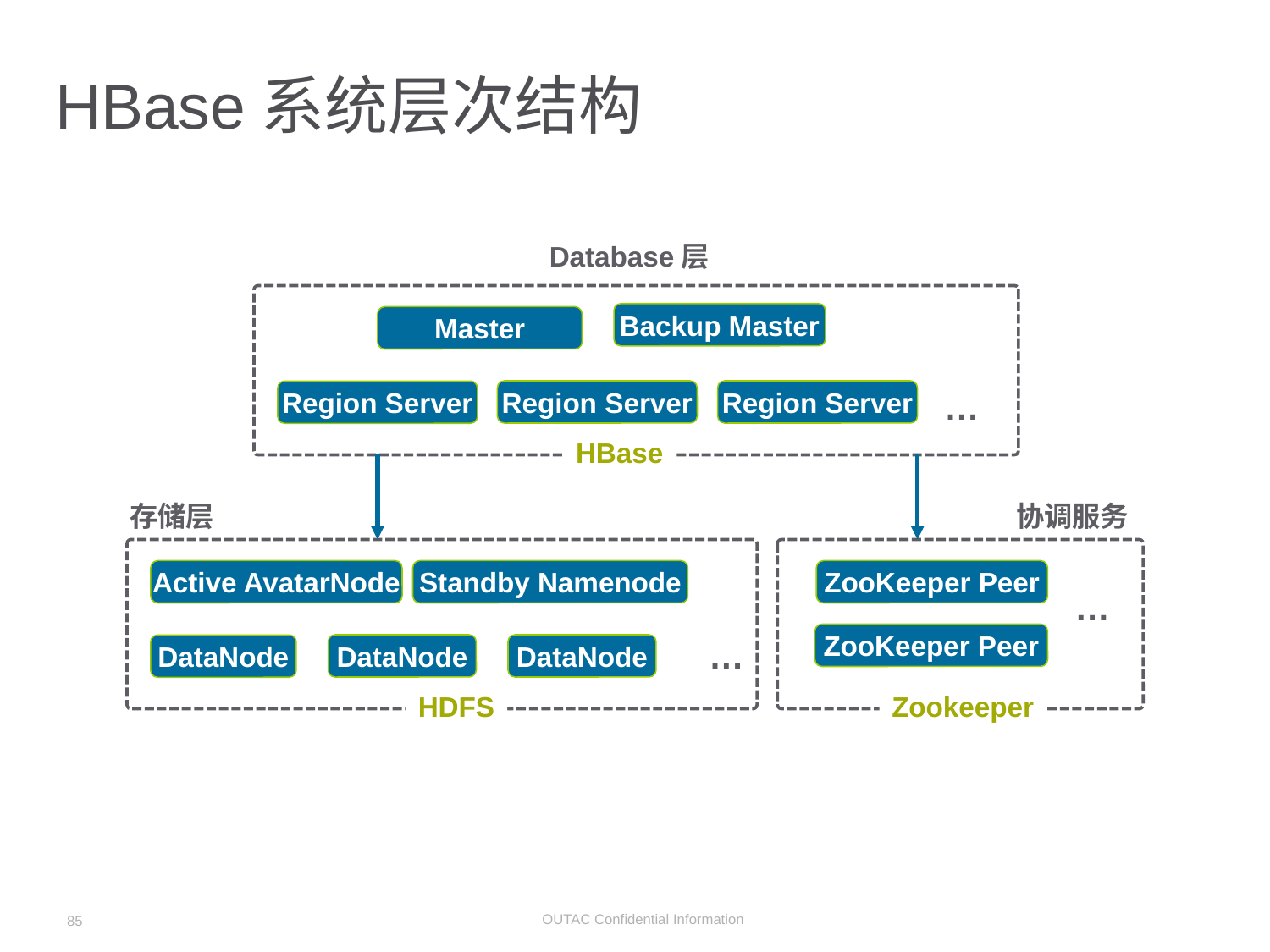

# HBase系统层次结构
Database层

Backup Master
Master
…
Region Server
Region Server
Region Server
HBase
存储层
协调服务

Active AvatarNode
Standby Namenode
ZooKeeper Peer
…
ZooKeeper Peer
…
DataNode
DataNode
DataNode
HDFS
Zookeeper
85